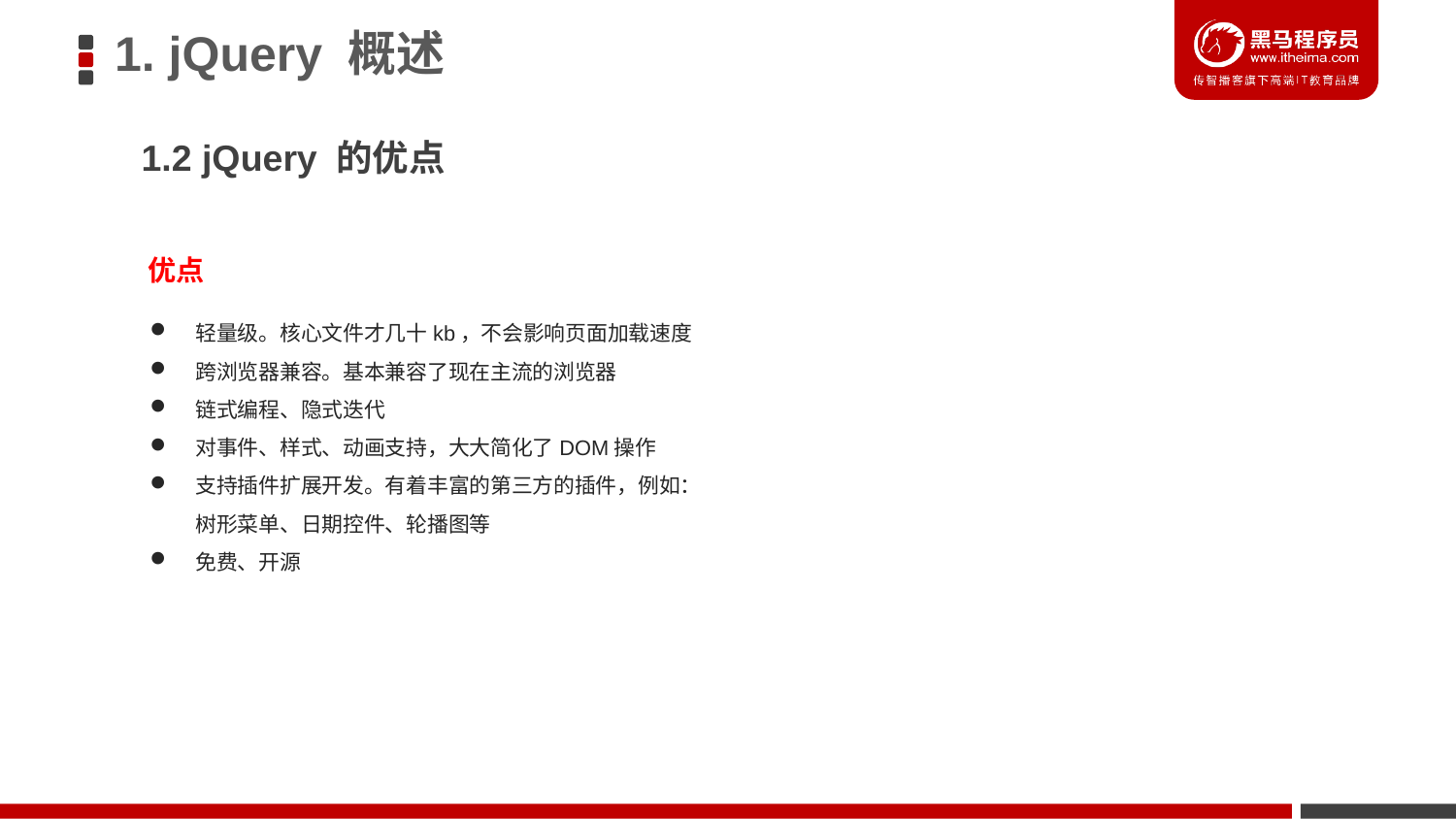

# 1. jQuery 概述
1.2 jQuery 的优点
优点
轻量级。核心文件才几十kb，不会影响页面加载速度
跨浏览器兼容。基本兼容了现在主流的浏览器
链式编程、隐式迭代
对事件、样式、动画支持，大大简化了DOM操作
支持插件扩展开发。有着丰富的第三方的插件，例如：树形菜单、日期控件、轮播图等
免费、开源